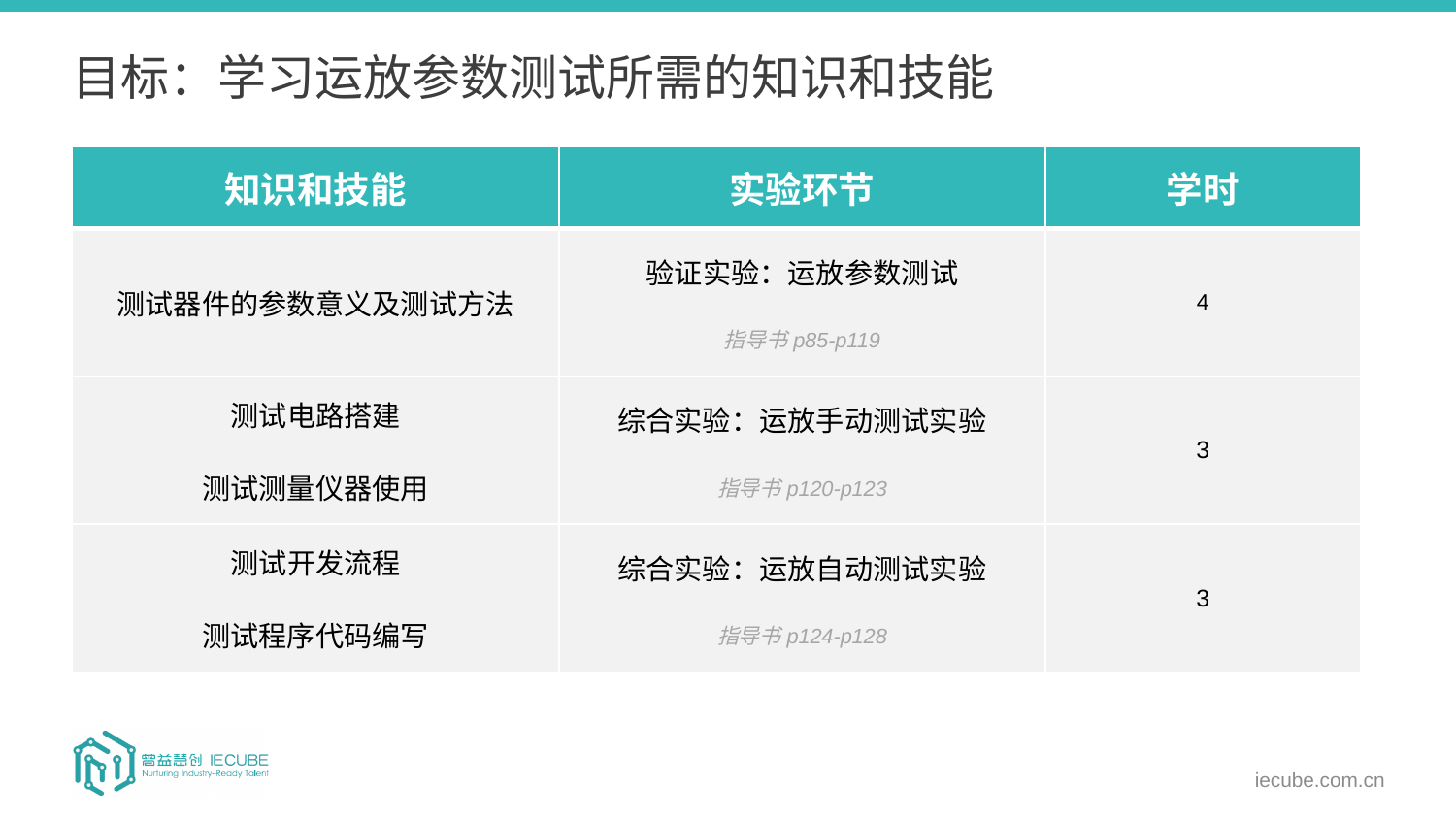

# 目标：学习运放参数测试所需的知识和技能
| 知识和技能 | 实验环节 | 学时 |
| --- | --- | --- |
| 测试器件的参数意义及测试方法 | 验证实验：运放参数测试 指导书p85-p119 | 4 |
| 测试电路搭建 测试测量仪器使用 | 综合实验：运放手动测试实验 指导书p120-p123 | 3 |
| 测试开发流程 测试程序代码编写 | 综合实验：运放自动测试实验 指导书p124-p128 | 3 |